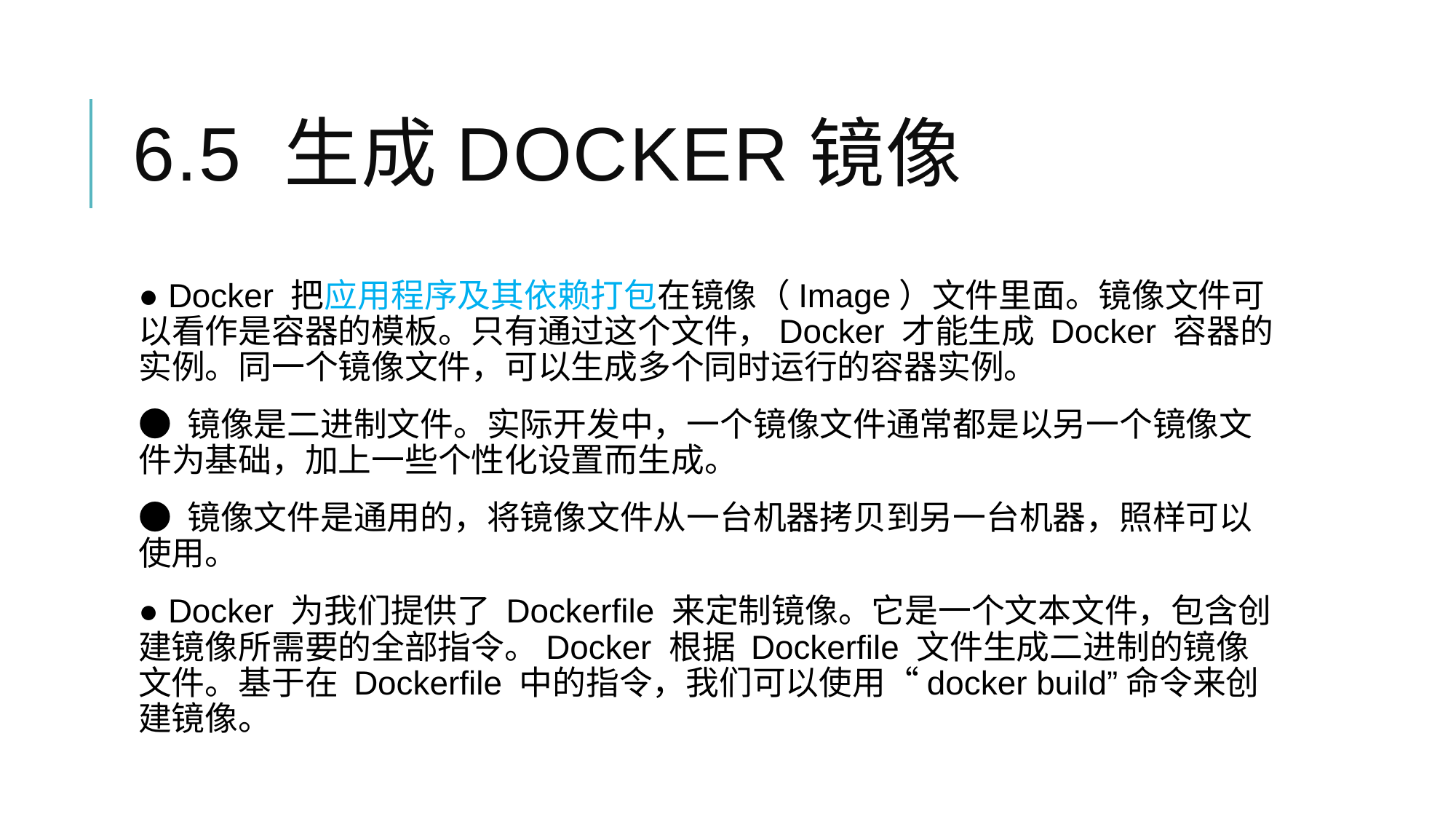

# 6.5 生成Docker镜像
● Docker 把应用程序及其依赖打包在镜像（Image）文件里面。镜像文件可以看作是容器的模板。只有通过这个文件，Docker 才能生成 Docker 容器的实例。同一个镜像文件，可以生成多个同时运行的容器实例。
● 镜像是二进制文件。实际开发中，一个镜像文件通常都是以另一个镜像文件为基础，加上一些个性化设置而生成。
● 镜像文件是通用的，将镜像文件从一台机器拷贝到另一台机器，照样可以使用。
● Docker 为我们提供了 Dockerfile 来定制镜像。它是一个文本文件，包含创建镜像所需要的全部指令。Docker 根据 Dockerfile 文件生成二进制的镜像文件。基于在 Dockerfile 中的指令，我们可以使用“docker build”命令来创建镜像。